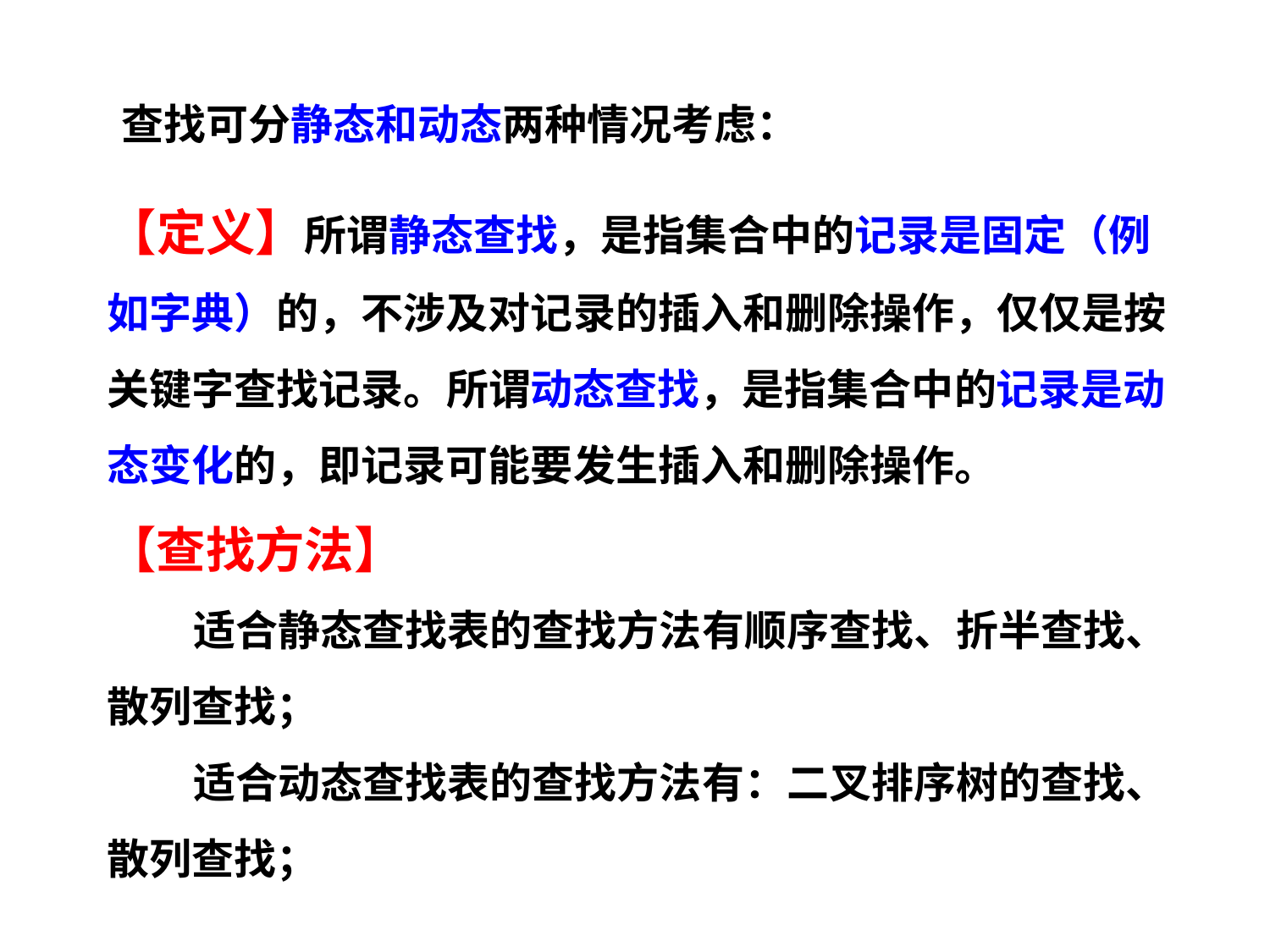

查找可分静态和动态两种情况考虑：
【定义】所谓静态查找，是指集合中的记录是固定（例如字典）的，不涉及对记录的插入和删除操作，仅仅是按关键字查找记录。所谓动态查找，是指集合中的记录是动态变化的，即记录可能要发生插入和删除操作。
【查找方法】
        适合静态查找表的查找方法有顺序查找、折半查找、散列查找；
        适合动态查找表的查找方法有：二叉排序树的查找、
散列查找；